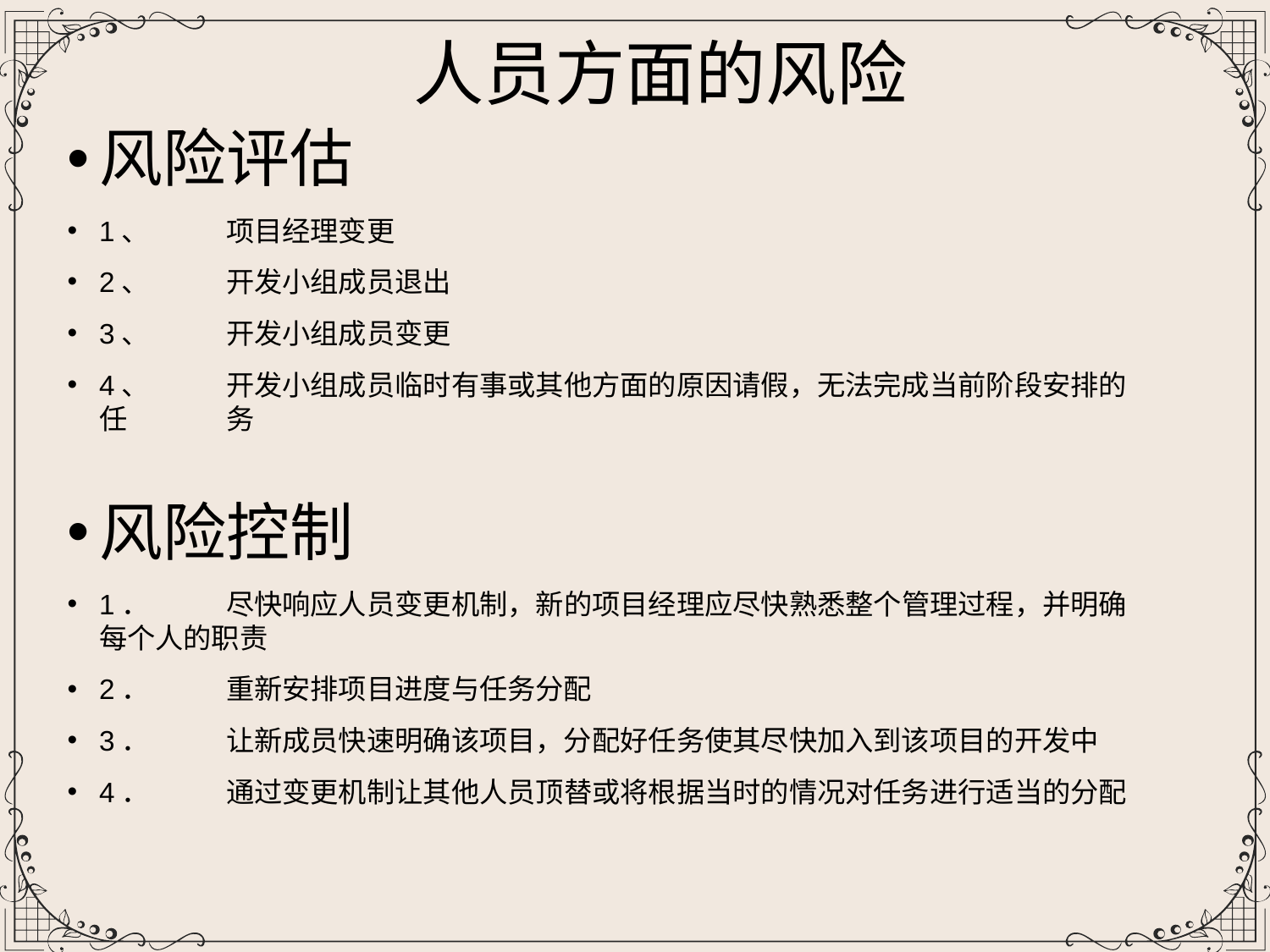

人员方面的风险
风险评估
1、	项目经理变更
2、	开发小组成员退出
3、	开发小组成员变更
4、	开发小组成员临时有事或其他方面的原因请假，无法完成当前阶段安排的任	务

风险控制
1．	尽快响应人员变更机制，新的项目经理应尽快熟悉整个管理过程，并明确每个人的职责
2．	重新安排项目进度与任务分配
3．	让新成员快速明确该项目，分配好任务使其尽快加入到该项目的开发中
4．	通过变更机制让其他人员顶替或将根据当时的情况对任务进行适当的分配